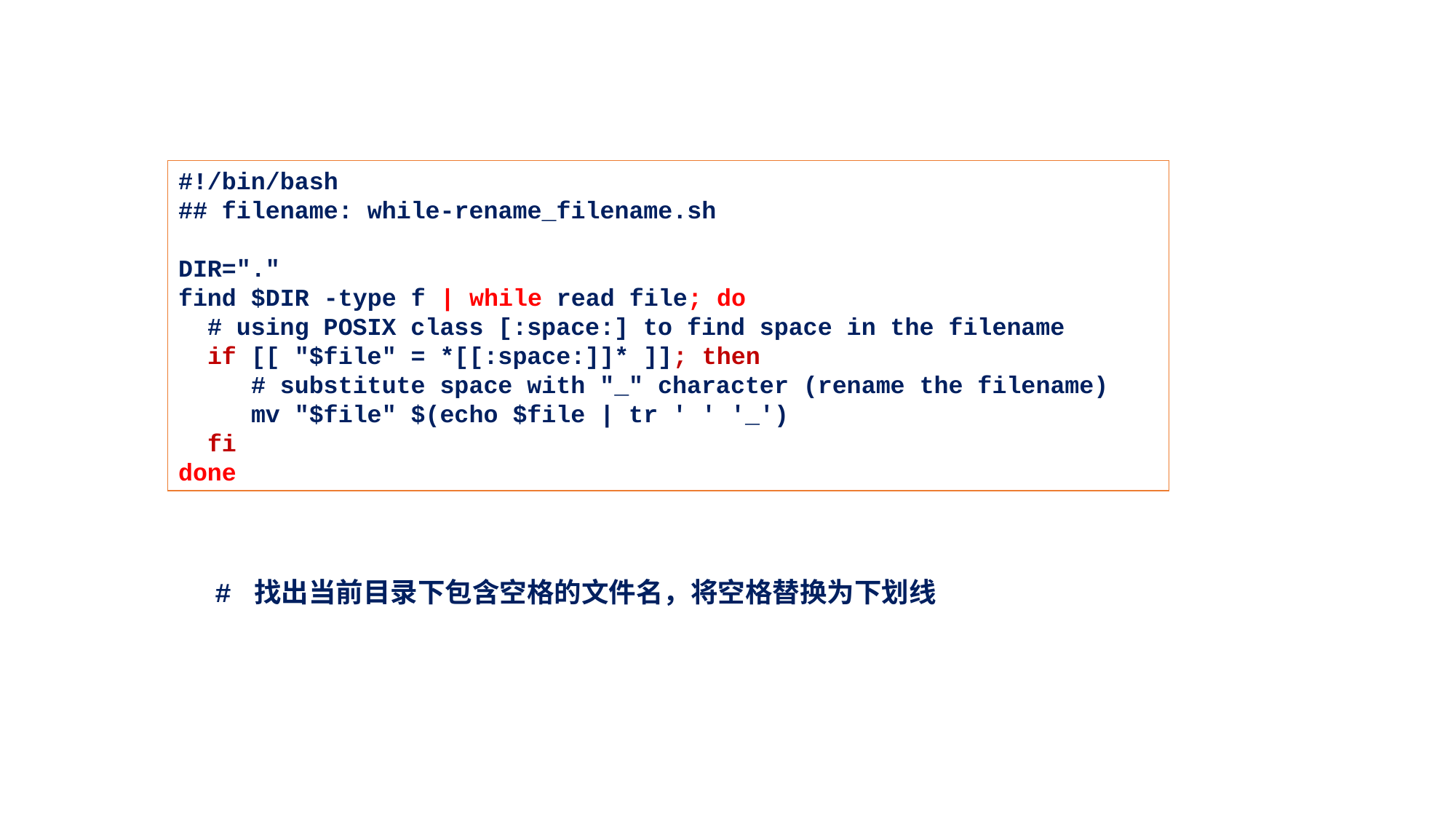

#!/bin/bash
## filename: while-rename_filename.sh

DIR="."
find $DIR -type f | while read file; do
  # using POSIX class [:space:] to find space in the filename
  if [[ "$file" = *[[:space:]]* ]]; then
     # substitute space with "_" character (rename the filename)
     mv "$file" $(echo $file | tr ' ' '_')
  fi
done
# 找出当前目录下包含空格的文件名，将空格替换为下划线